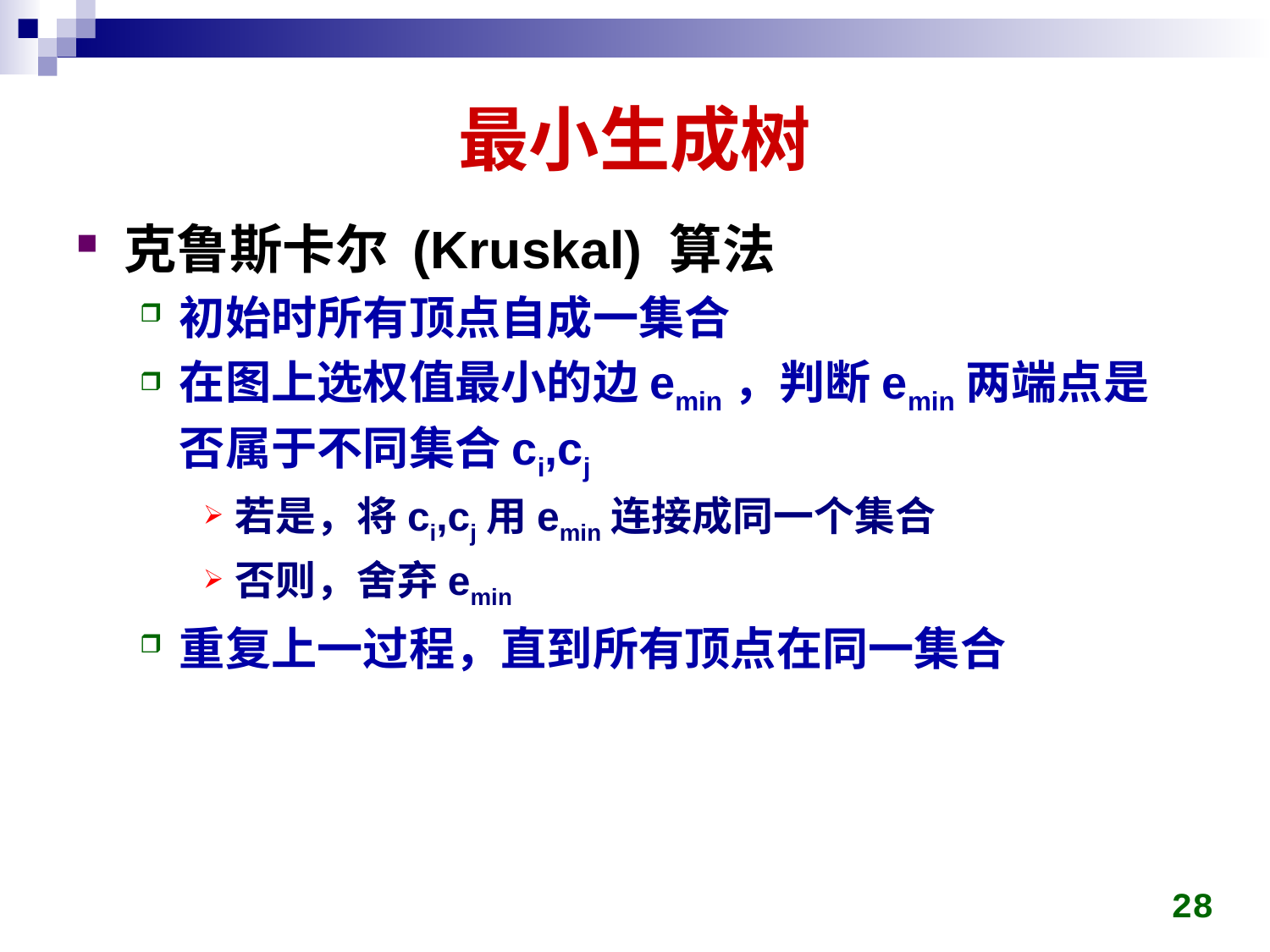

# 最小生成树
克鲁斯卡尔 (Kruskal) 算法
初始时所有顶点自成一集合
在图上选权值最小的边emin，判断emin两端点是否属于不同集合ci,cj
若是，将ci,cj用emin连接成同一个集合
否则，舍弃emin
重复上一过程，直到所有顶点在同一集合
28